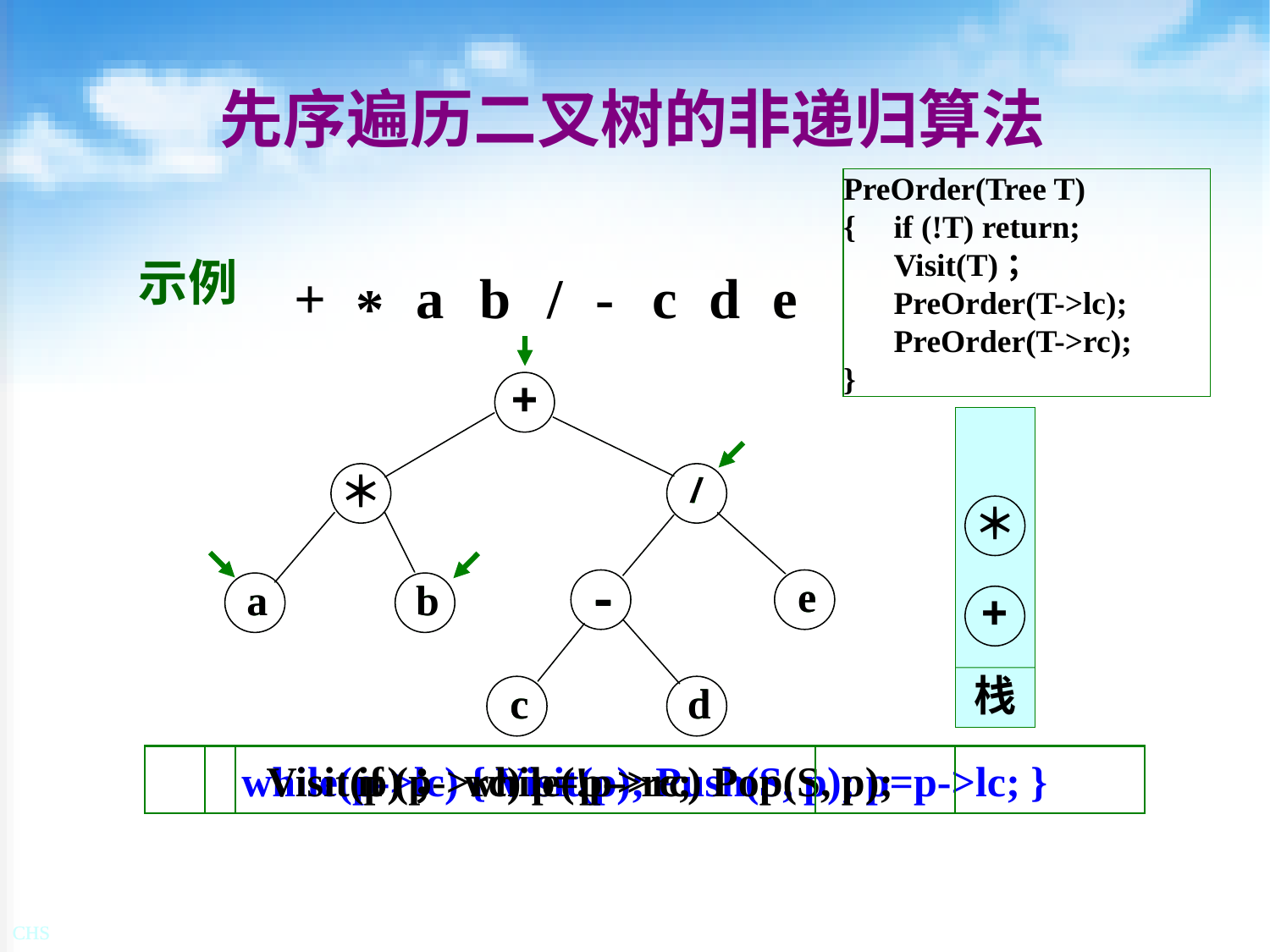

# 先序遍历二叉树的非递归算法
PreOrder(Tree T)
{	if (!T) return;
	Visit(T)；
	PreOrder(T->lc);
	PreOrder(T->rc);
}
示例
+
a
b
/
-
c
d
e
*

+

＊
/

-
e
a
b

c
d
+
栈

＊
/
＊

-
e
a
b
+

c
d
while(p->lc) { Visit(p); Push(S, p); p=p->lc; }
Visit(p)；while(!p->rc) Pop(S, p);
if (p->rc) p=p->rc;
71